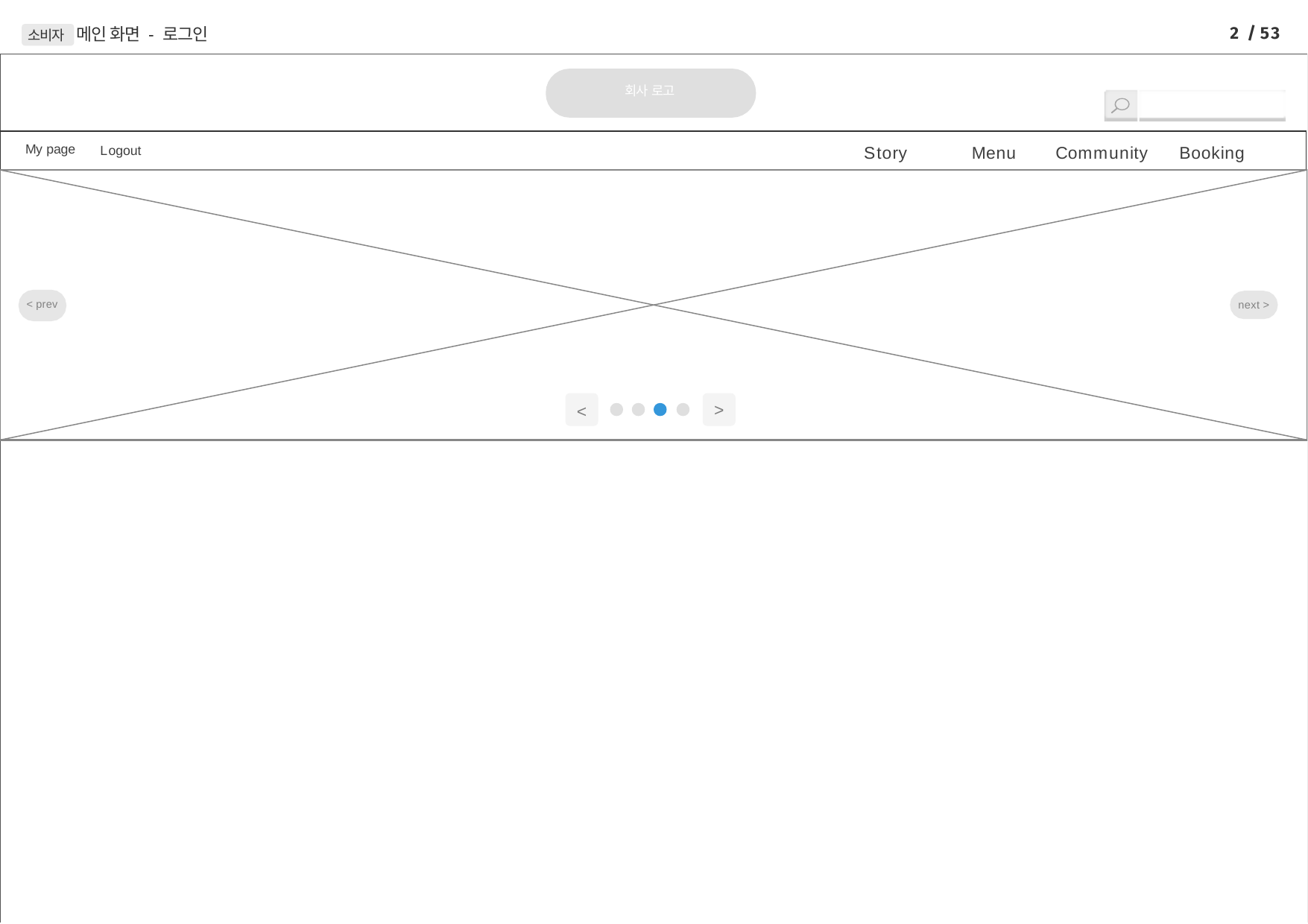

2 / 53
소비자    메인 화면 - 로그인

회사 로고

My page
Story
Menu
Community
Booking
Logout

< prev
next >

>
<